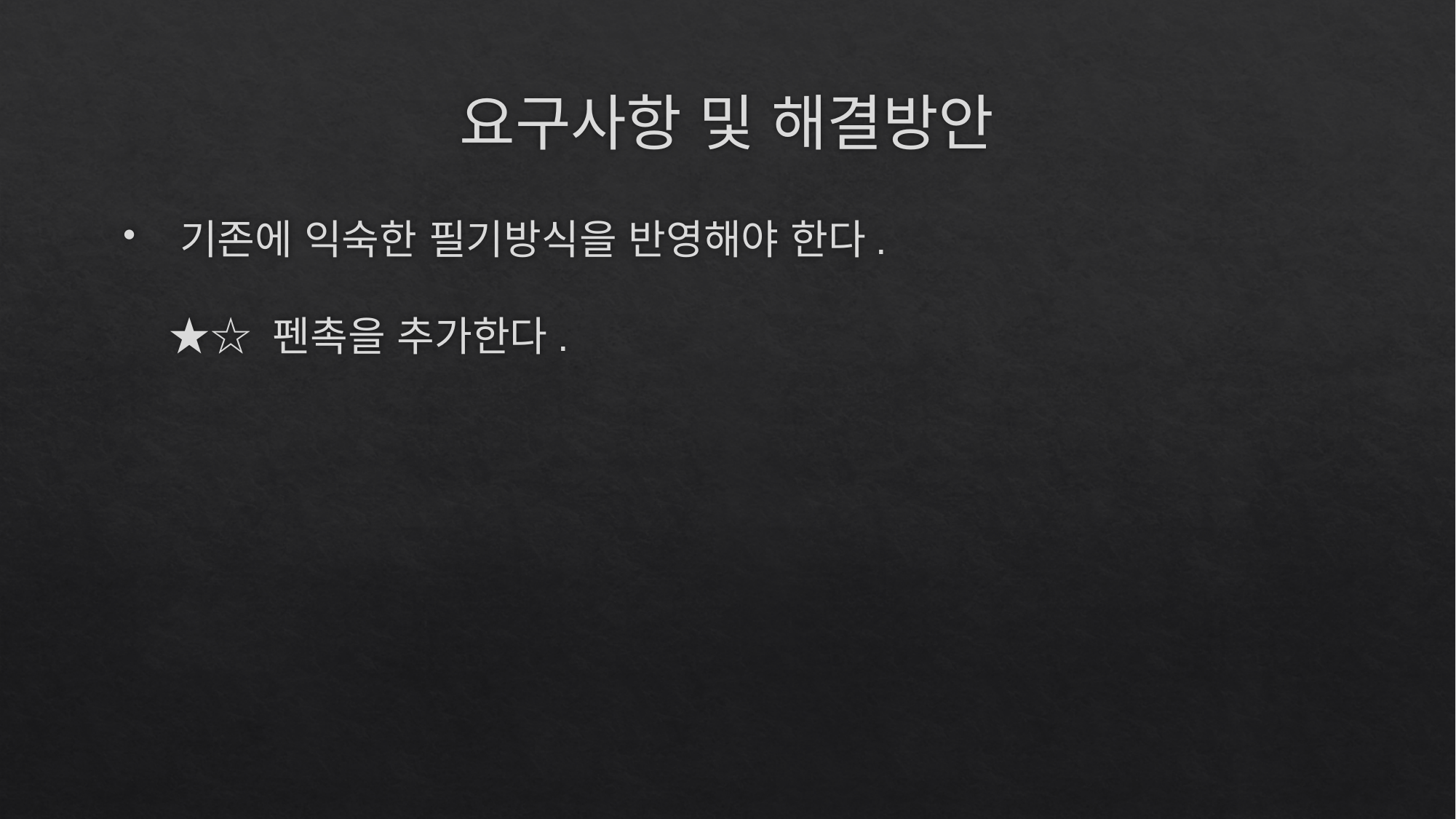

# 요구사항 및 해결방안
 기존에 익숙한 필기방식을 반영해야 한다.

★☆ 펜촉을 추가한다.